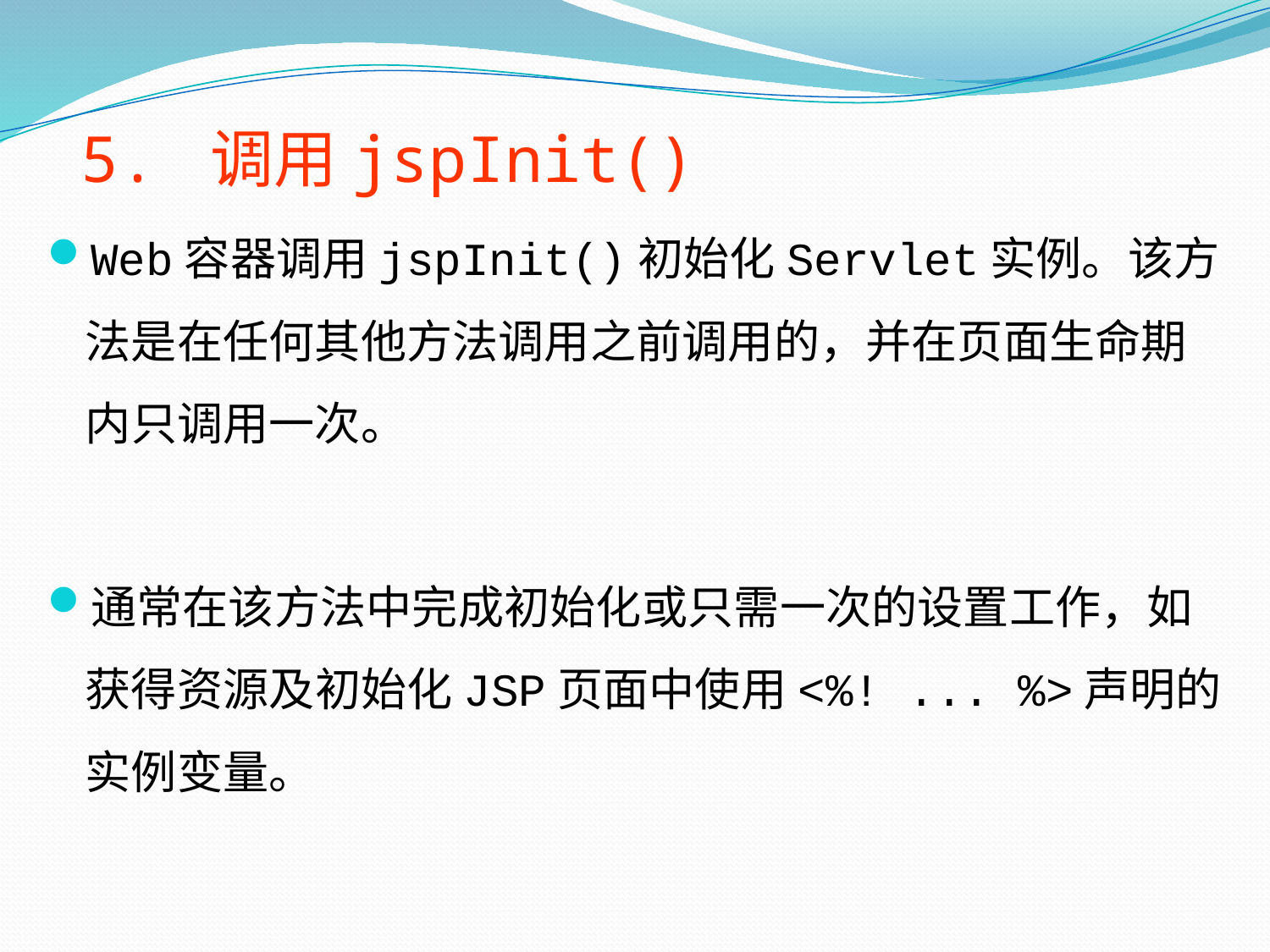

5. 调用jspInit()
Web容器调用jspInit()初始化Servlet实例。该方法是在任何其他方法调用之前调用的，并在页面生命期内只调用一次。

通常在该方法中完成初始化或只需一次的设置工作，如获得资源及初始化JSP页面中使用<%! ... %>声明的实例变量。